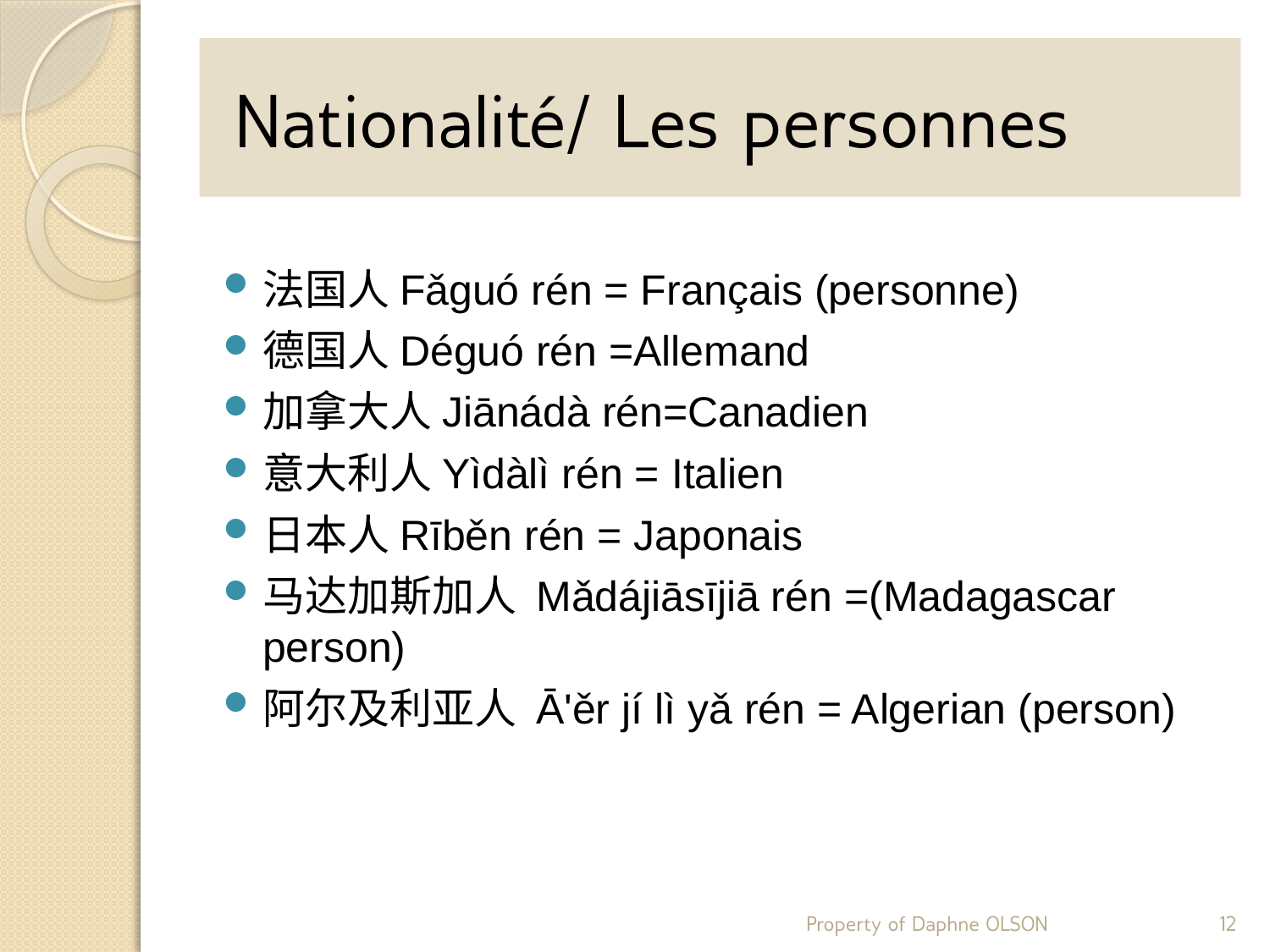

# Nationalité/ Les personnes
法国人Fǎguó rén = Français (personne)
德国人Déguó rén =Allemand
加拿大人Jiānádà rén=Canadien
意大利人Yìdàlì rén = Italien
日本人Rīběn rén = Japonais
马达加斯加人 Mǎdájiāsījiā rén =(Madagascar person)
阿尔及利亚人 Ā'ěr jí lì yǎ rén = Algerian (person)

Property of Daphne OLSON
12